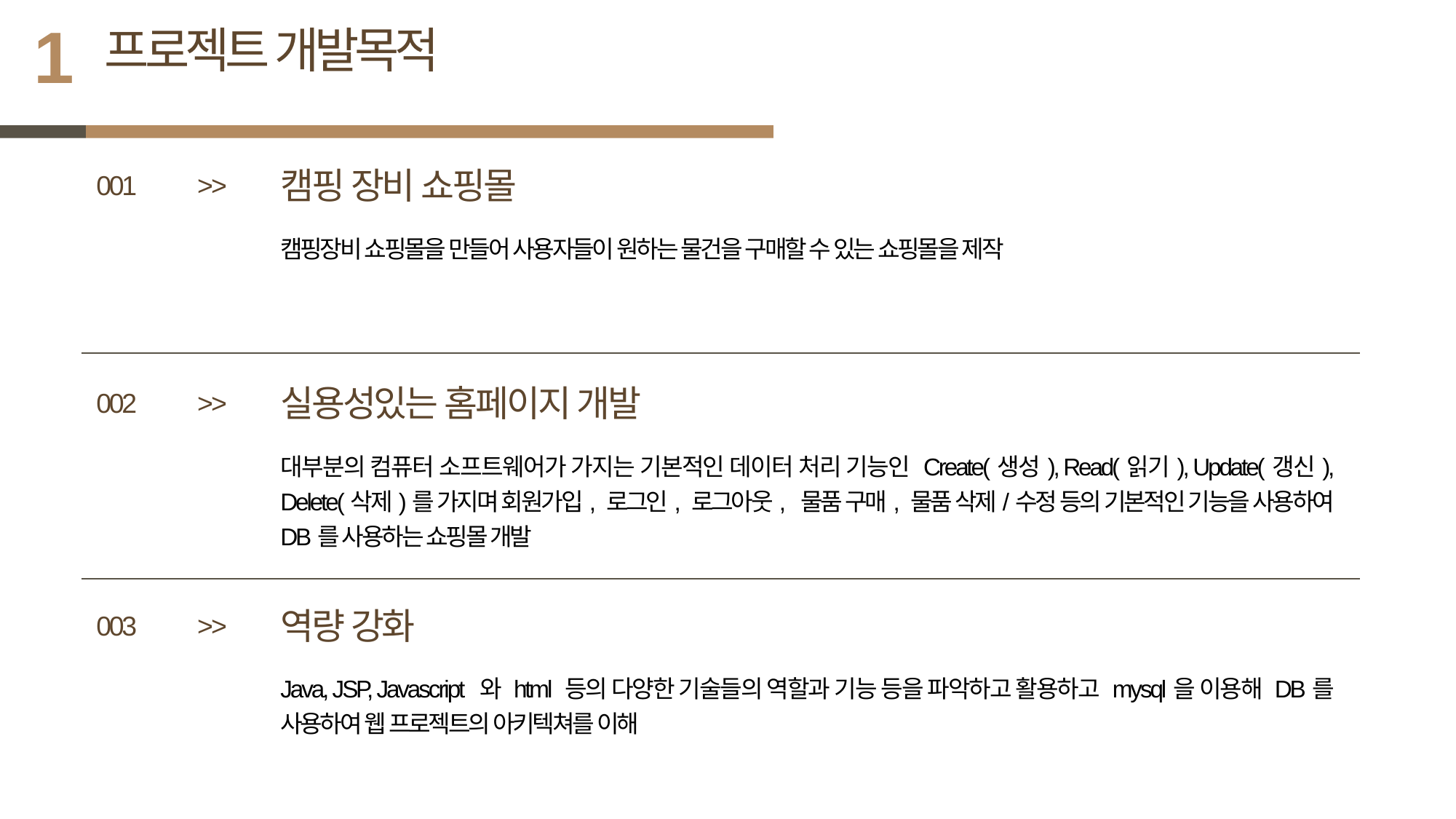

1
프로젝트 개발목적

캠핑 장비 쇼핑몰
001
>>
캠핑장비 쇼핑몰을 만들어 사용자들이 원하는 물건을 구매할 수 있는 쇼핑몰을 제작
실용성있는 홈페이지 개발
002
>>
대부분의 컴퓨터 소프트웨어가 가지는 기본적인 데이터 처리 기능인 Create(생성), Read(읽기), Update(갱신), Delete(삭제)를 가지며 회원가입, 로그인, 로그아웃,  물품 구매, 물품 삭제/수정 등의 기본적인 기능을 사용하여 DB를 사용하는 쇼핑몰 개발
역량 강화
003
>>
Java, JSP, Javascript 와 html 등의 다양한 기술들의 역할과 기능 등을 파악하고 활용하고 mysql을 이용해 DB를 사용하여 웹 프로젝트의 아키텍쳐를 이해